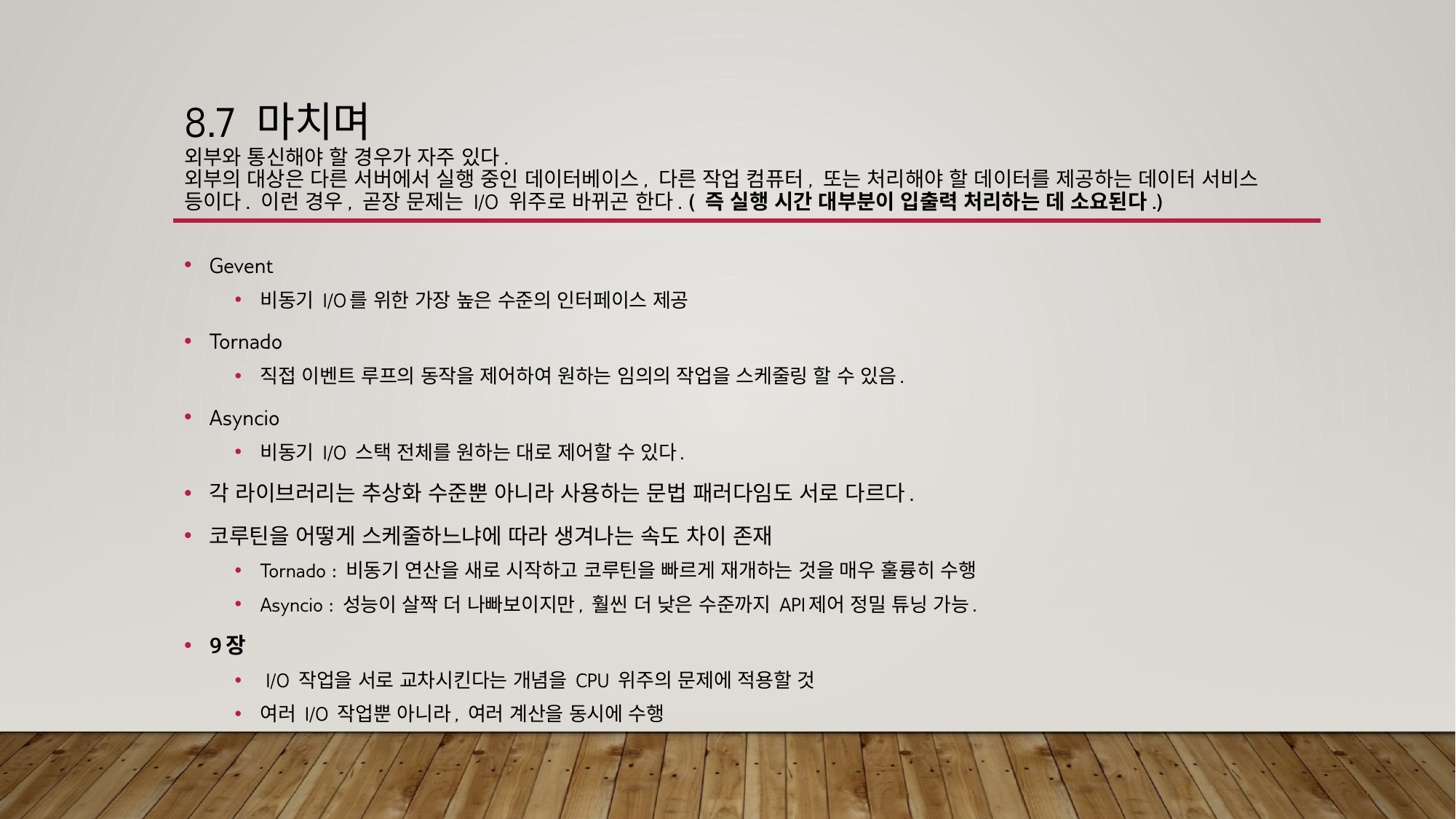

# 8.7 마치며 외부와 통신해야 할 경우가 자주 있다. 외부의 대상은 다른 서버에서 실행 중인 데이터베이스, 다른 작업 컴퓨터, 또는 처리해야 할 데이터를 제공하는 데이터 서비스 등이다. 이런 경우, 곧장 문제는 i/o 위주로 바뀌곤 한다. ( 즉 실행 시간 대부분이 입출력 처리하는 데 소요된다.)
Gevent
비동기 I/O를 위한 가장 높은 수준의 인터페이스 제공
Tornado
직접 이벤트 루프의 동작을 제어하여 원하는 임의의 작업을 스케줄링 할 수 있음.
Asyncio
비동기 I/O 스택 전체를 원하는 대로 제어할 수 있다.
각 라이브러리는 추상화 수준뿐 아니라 사용하는 문법 패러다임도 서로 다르다.
코루틴을 어떻게 스케줄하느냐에 따라 생겨나는 속도 차이 존재
Tornado : 비동기 연산을 새로 시작하고 코루틴을 빠르게 재개하는 것을 매우 훌륭히 수행
Asyncio : 성능이 살짝 더 나빠보이지만, 훨씬 더 낮은 수준까지 API제어 정밀 튜닝 가능.
9장
 I/O 작업을 서로 교차시킨다는 개념을 CPU 위주의 문제에 적용할 것
여러 I/O 작업뿐 아니라, 여러 계산을 동시에 수행